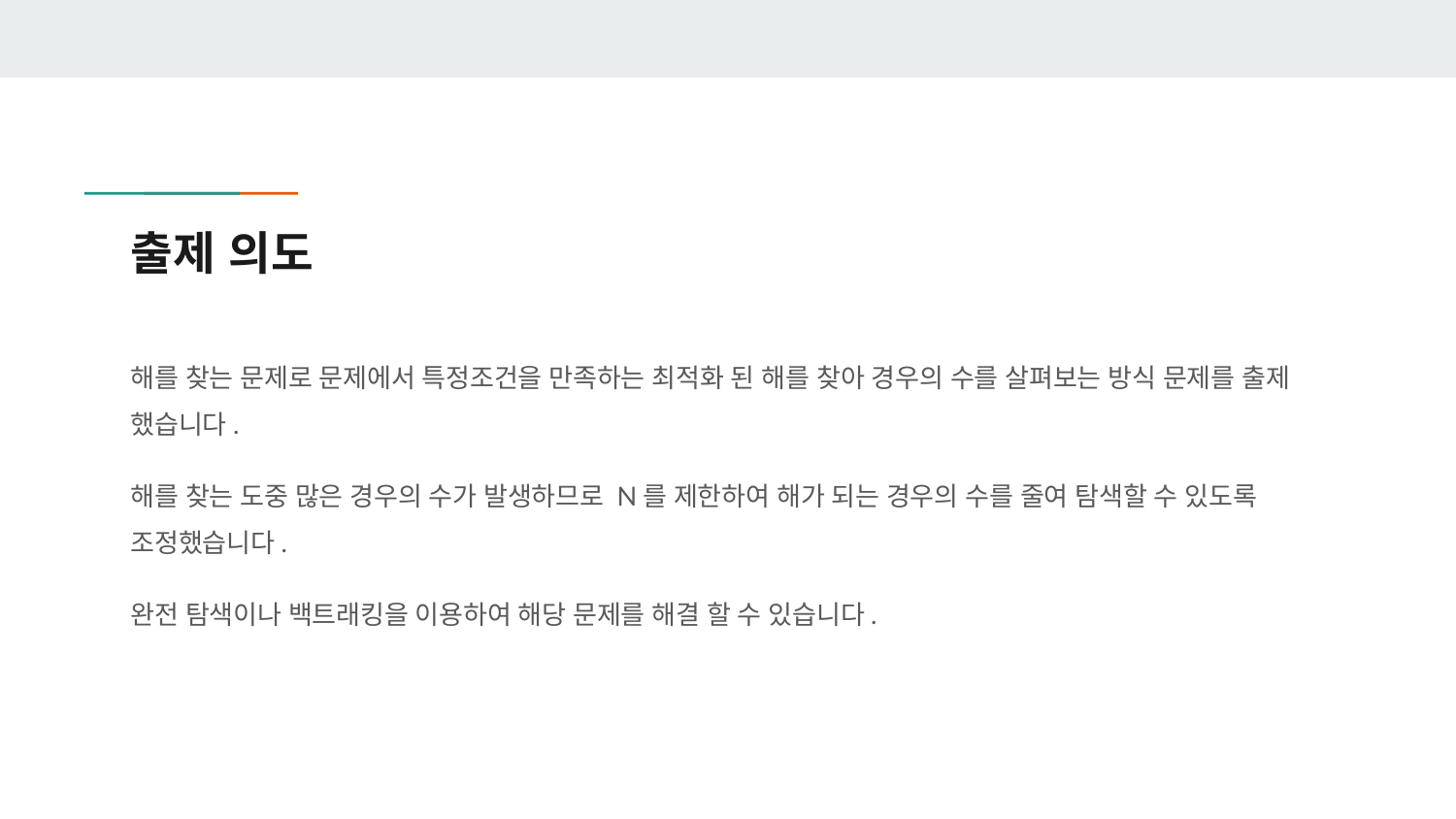

# 출제 의도
해를 찾는 문제로 문제에서 특정조건을 만족하는 최적화 된 해를 찾아 경우의 수를 살펴보는 방식 문제를 출제 했습니다.
해를 찾는 도중 많은 경우의 수가 발생하므로 N를 제한하여 해가 되는 경우의 수를 줄여 탐색할 수 있도록 조정했습니다.
완전 탐색이나 백트래킹을 이용하여 해당 문제를 해결 할 수 있습니다.